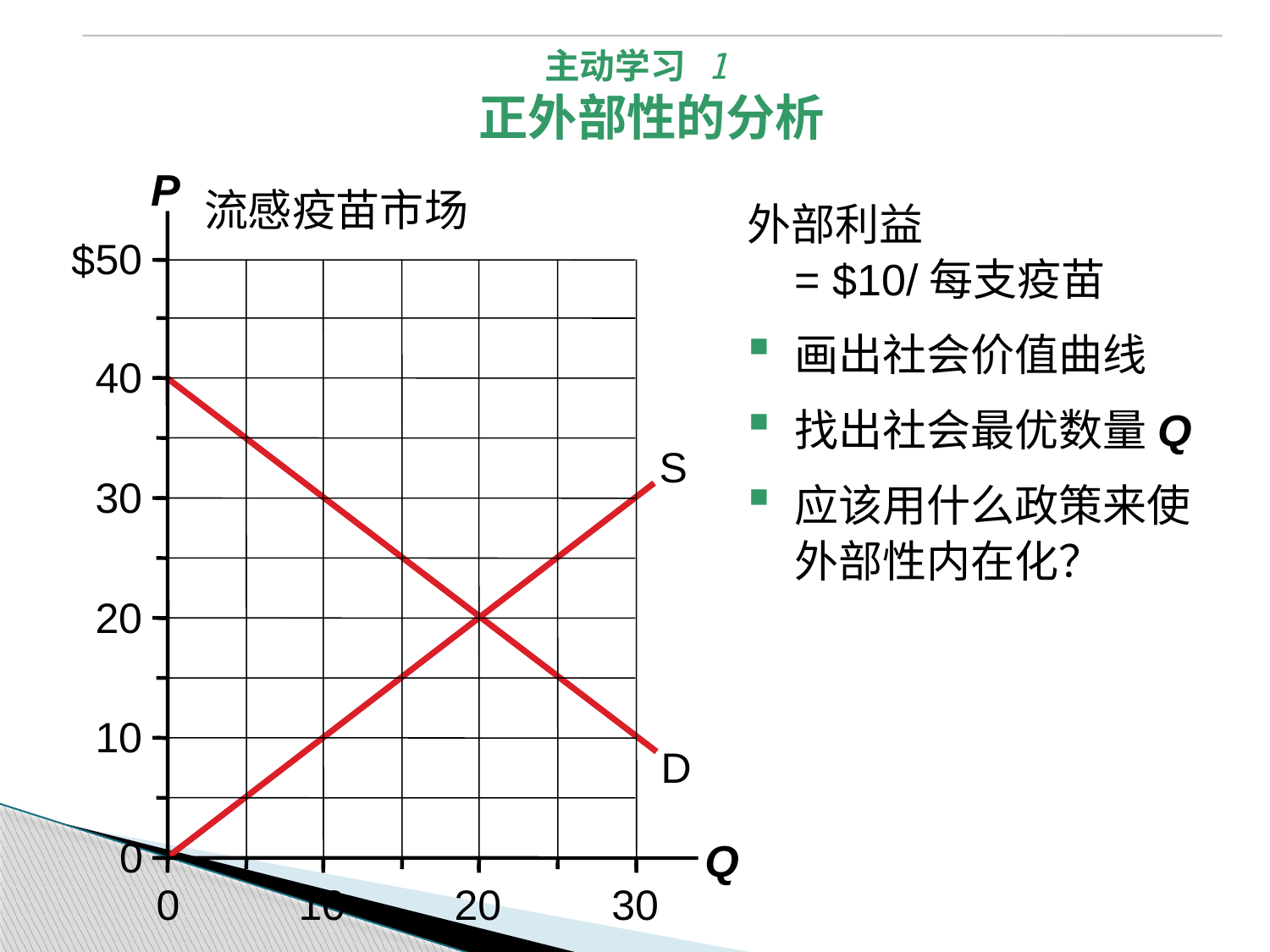

主动学习  1
正外部性的分析
P

50

40

30

20

10

Q
0

0
10
20
30
$

流感疫苗市场
外部利益
= $10/每支疫苗
画出社会价值曲线
找出社会最优数量Q
应该用什么政策来使外部性内在化？

S

D